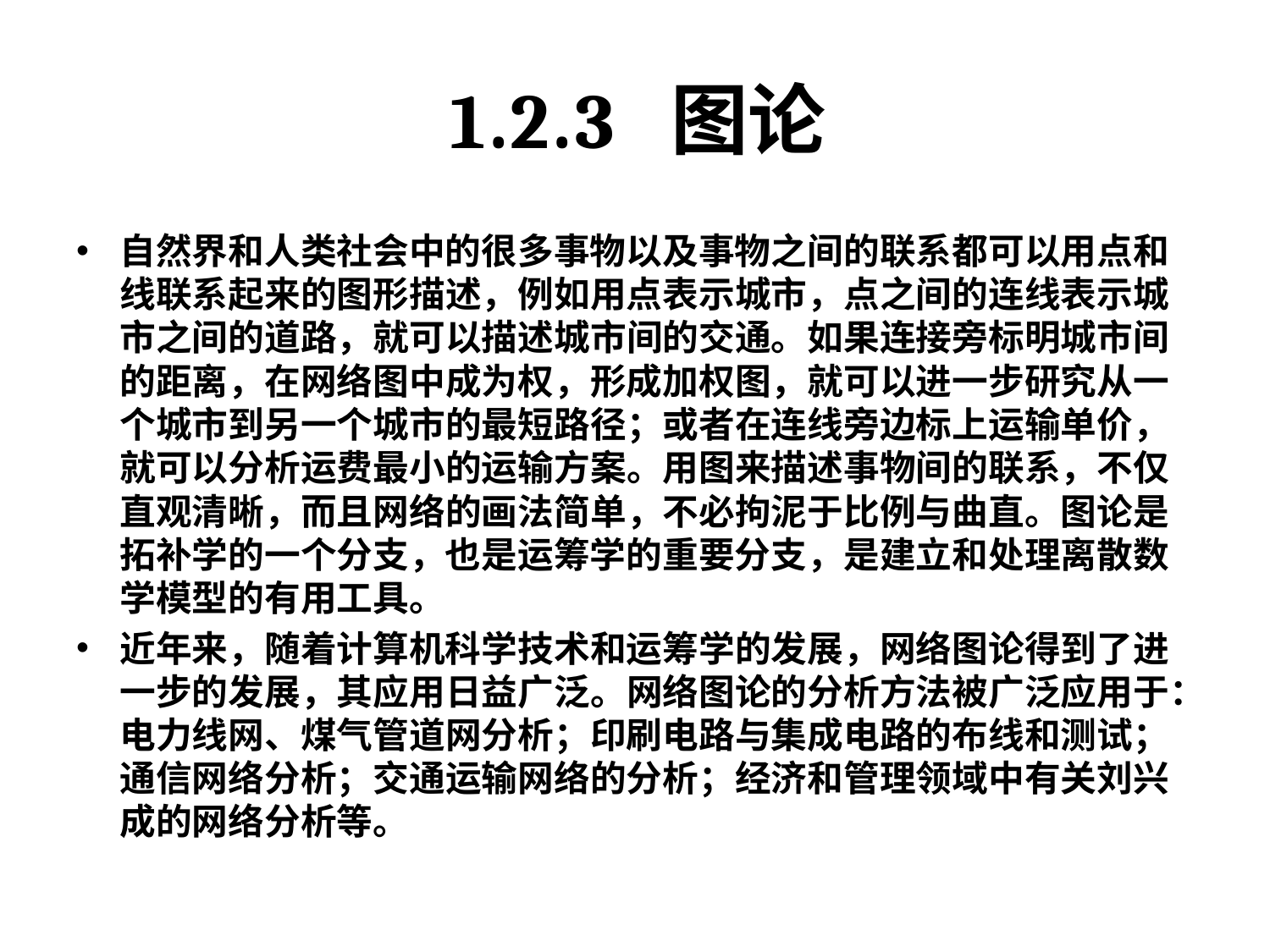

# 1.2.3  图论
自然界和人类社会中的很多事物以及事物之间的联系都可以用点和线联系起来的图形描述，例如用点表示城市，点之间的连线表示城市之间的道路，就可以描述城市间的交通。如果连接旁标明城市间的距离，在网络图中成为权，形成加权图，就可以进一步研究从一个城市到另一个城市的最短路径；或者在连线旁边标上运输单价，就可以分析运费最小的运输方案。用图来描述事物间的联系，不仅直观清晰，而且网络的画法简单，不必拘泥于比例与曲直。图论是拓补学的一个分支，也是运筹学的重要分支，是建立和处理离散数学模型的有用工具。
近年来，随着计算机科学技术和运筹学的发展，网络图论得到了进一步的发展，其应用日益广泛。网络图论的分析方法被广泛应用于：电力线网、煤气管道网分析；印刷电路与集成电路的布线和测试；通信网络分析；交通运输网络的分析；经济和管理领域中有关刘兴成的网络分析等。